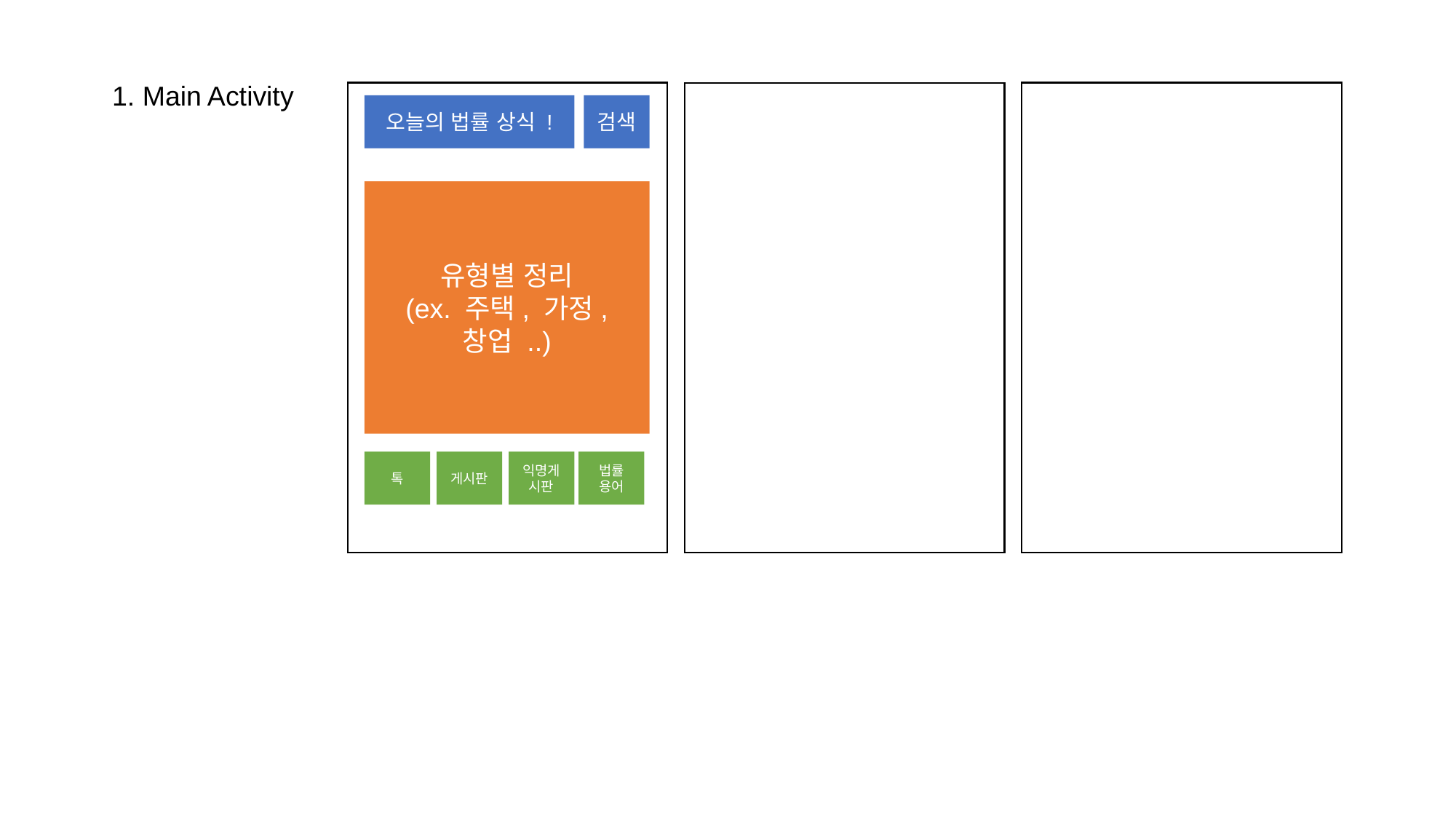

1. Main Activity

오늘의 법률 상식 !
검색
유형별 정리
(ex. 주택, 가정, 창업 ..)
톡
게시판
익명게시판
법률 용어